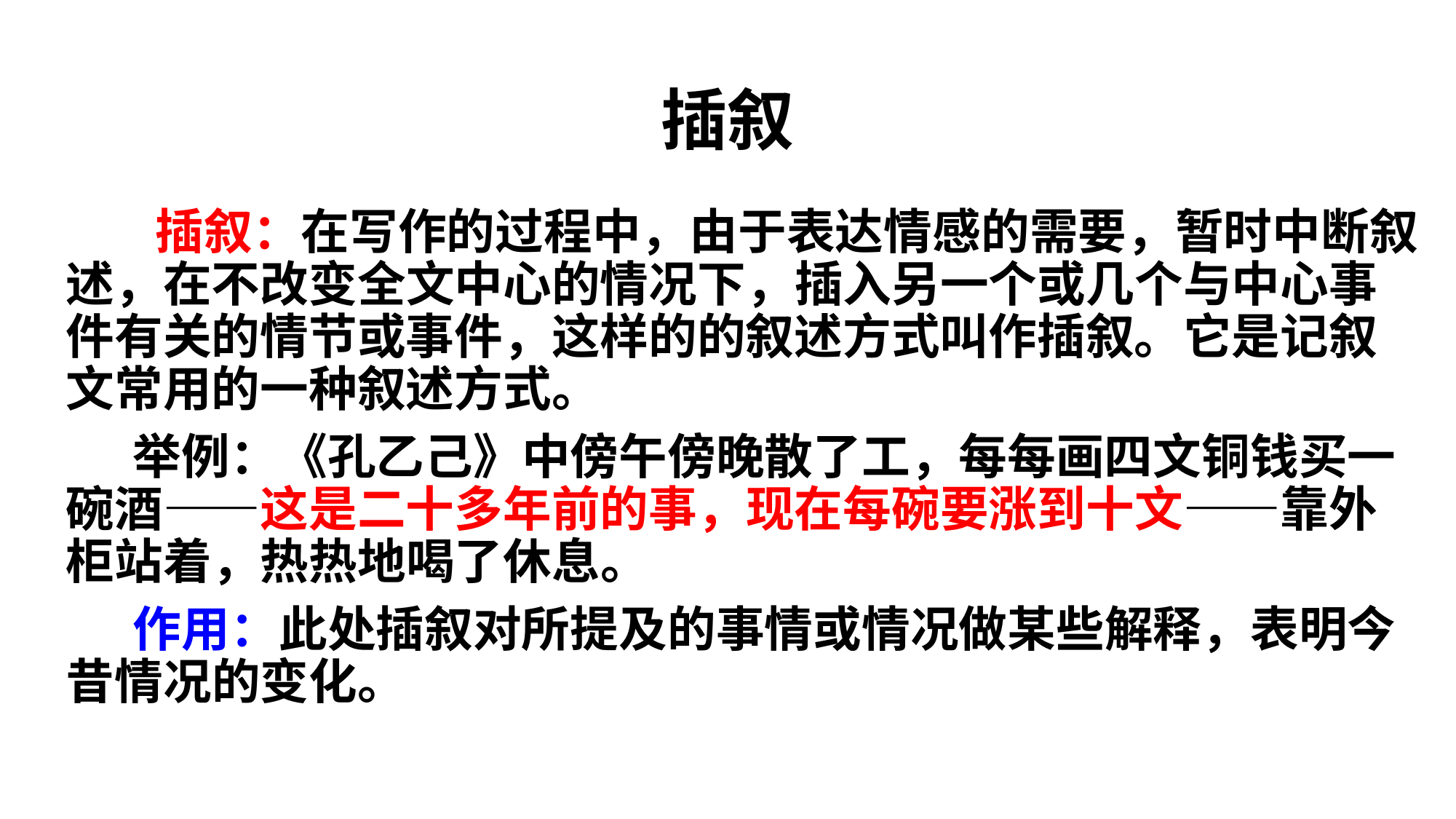

# 插叙
       插叙：在写作的过程中，由于表达情感的需要，暂时中断叙述，在不改变全文中心的情况下，插入另一个或几个与中心事件有关的情节或事件，这样的的叙述方式叫作插叙。它是记叙文常用的一种叙述方式。
     举例：《孔乙己》中傍午傍晚散了工，每每画四文铜钱买一碗酒——这是二十多年前的事，现在每碗要涨到十文——靠外柜站着，热热地喝了休息。
     作用：此处插叙对所提及的事情或情况做某些解释，表明今昔情况的变化。